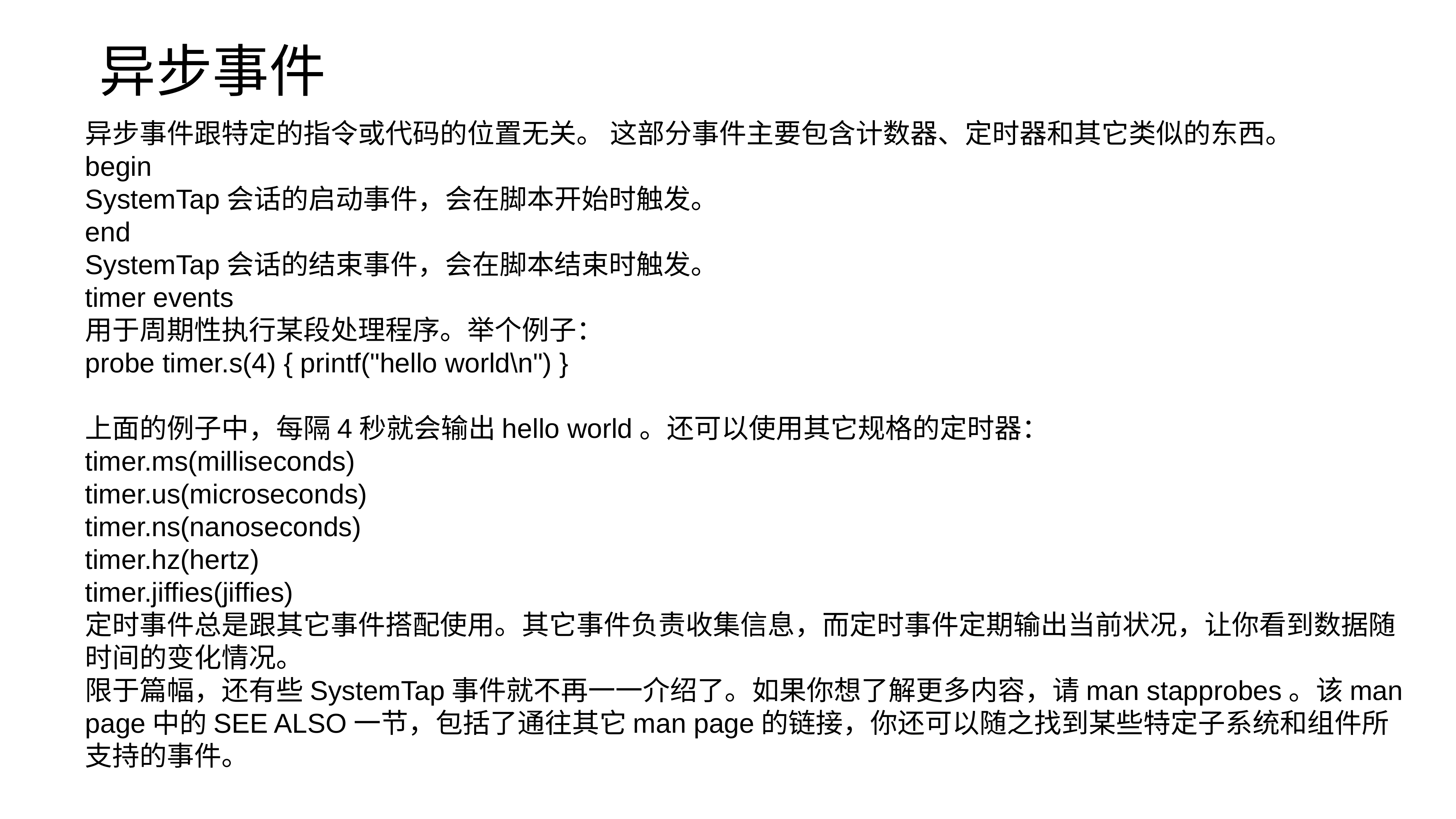

异步事件
异步事件跟特定的指令或代码的位置无关。 这部分事件主要包含计数器、定时器和其它类似的东西。
begin
SystemTap会话的启动事件，会在脚本开始时触发。
end
SystemTap会话的结束事件，会在脚本结束时触发。
timer events
用于周期性执行某段处理程序。举个例子：
probe timer.s(4) { printf("hello world\n") }

上面的例子中，每隔4秒就会输出hello world。还可以使用其它规格的定时器：
timer.ms(milliseconds)
timer.us(microseconds)
timer.ns(nanoseconds)
timer.hz(hertz)
timer.jiffies(jiffies)
定时事件总是跟其它事件搭配使用。其它事件负责收集信息，而定时事件定期输出当前状况，让你看到数据随时间的变化情况。
限于篇幅，还有些SystemTap事件就不再一一介绍了。如果你想了解更多内容，请man stapprobes。该man page中的SEE ALSO一节，包括了通往其它man page的链接，你还可以随之找到某些特定子系统和组件所支持的事件。